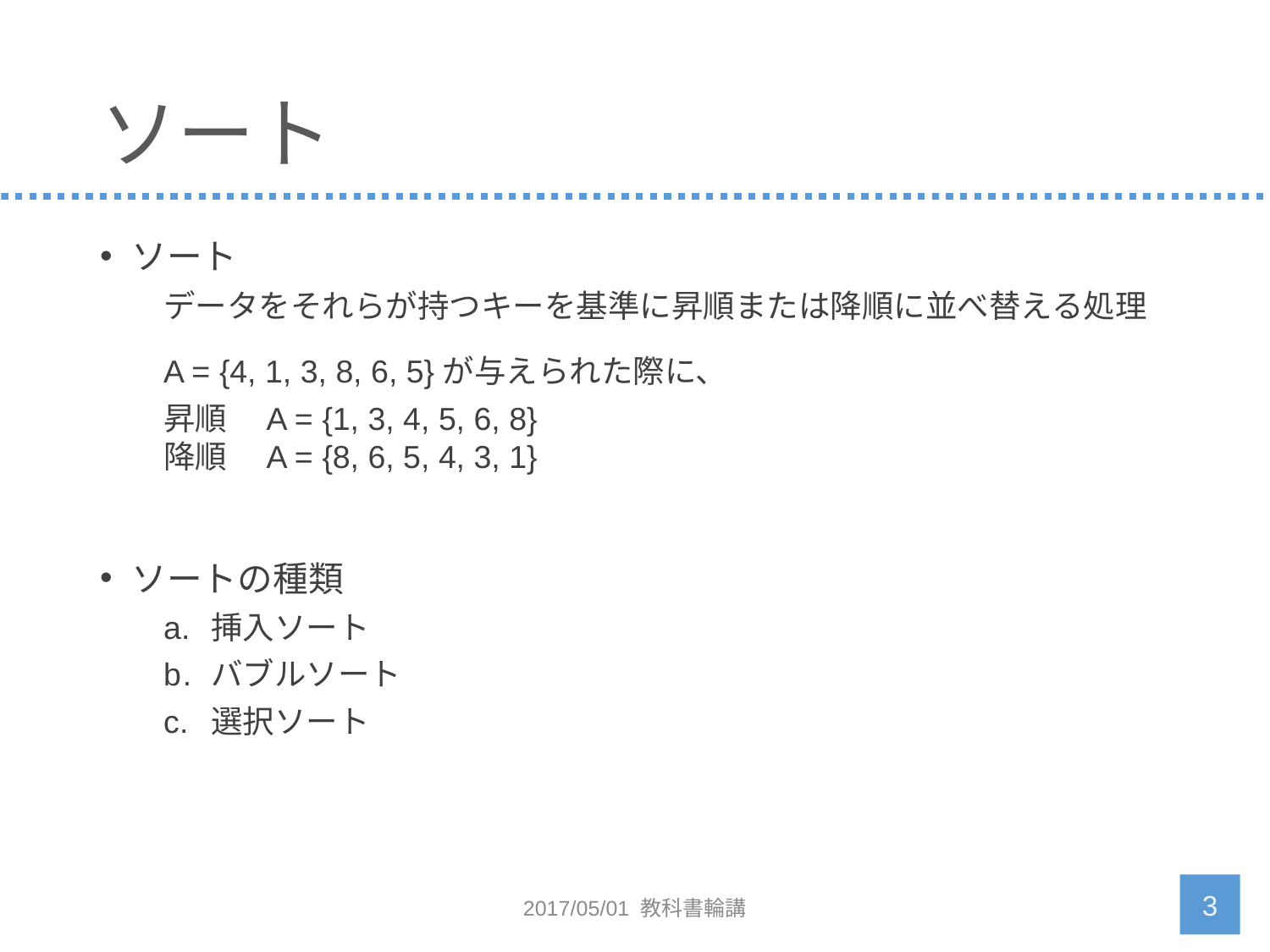

# ソート
ソート
データをそれらが持つキーを基準に昇順または降順に並べ替える処理
A = {4, 1, 3, 8, 6, 5}が与えられた際に、
昇順　A = {1, 3, 4, 5, 6, 8}
降順　A = {8, 6, 5, 4, 3, 1}

ソートの種類
挿入ソート
バブルソート
選択ソート
3
2017/05/01 教科書輪講